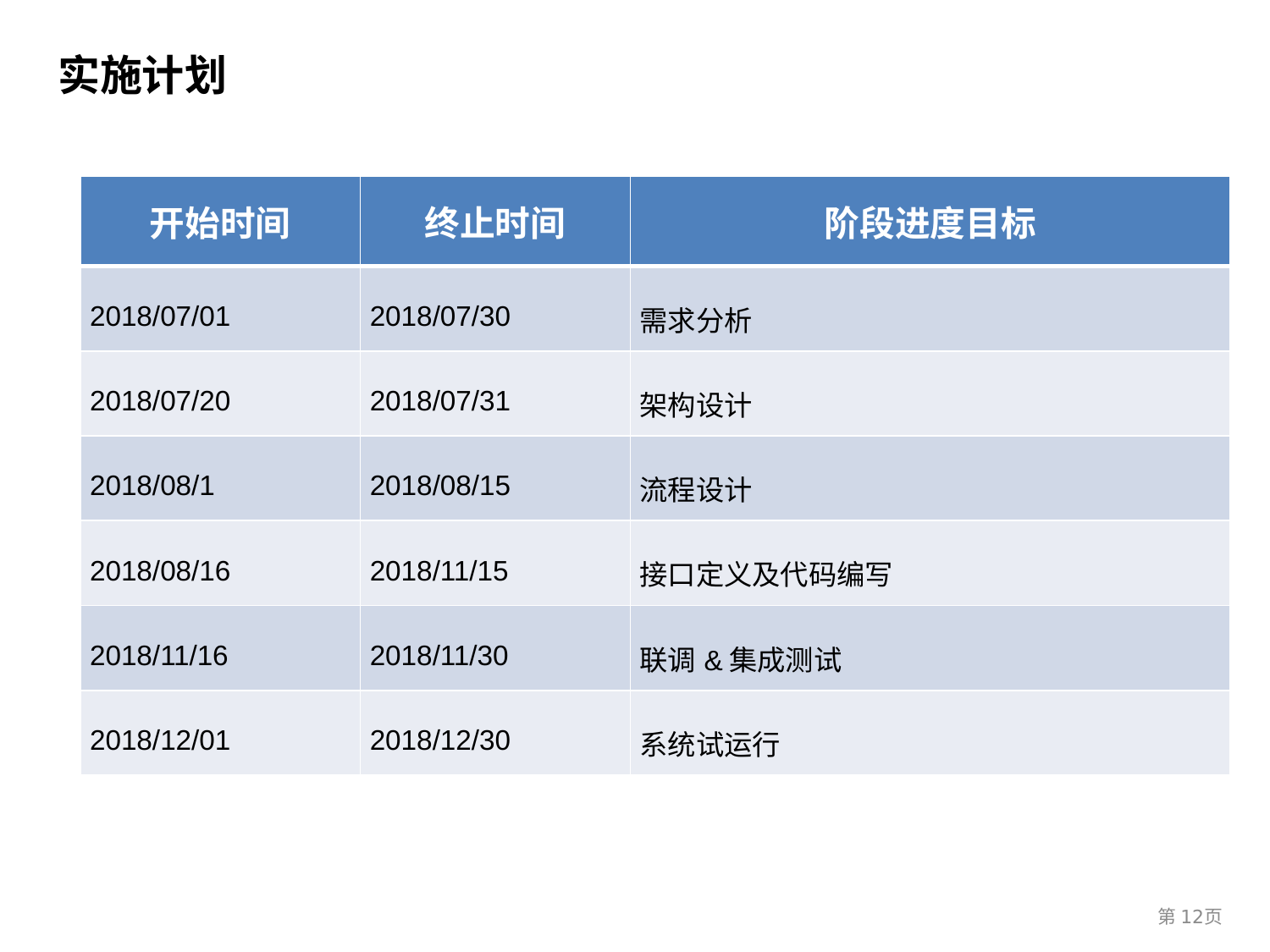

# 实施计划
| 开始时间 | 终止时间 | 阶段进度目标 |
| --- | --- | --- |
| 2018/07/01 | 2018/07/30 | 需求分析 |
| 2018/07/20 | 2018/07/31 | 架构设计 |
| 2018/08/1 | 2018/08/15 | 流程设计 |
| 2018/08/16 | 2018/11/15 | 接口定义及代码编写 |
| 2018/11/16 | 2018/11/30 | 联调&集成测试 |
| 2018/12/01 | 2018/12/30 | 系统试运行 |
第12页